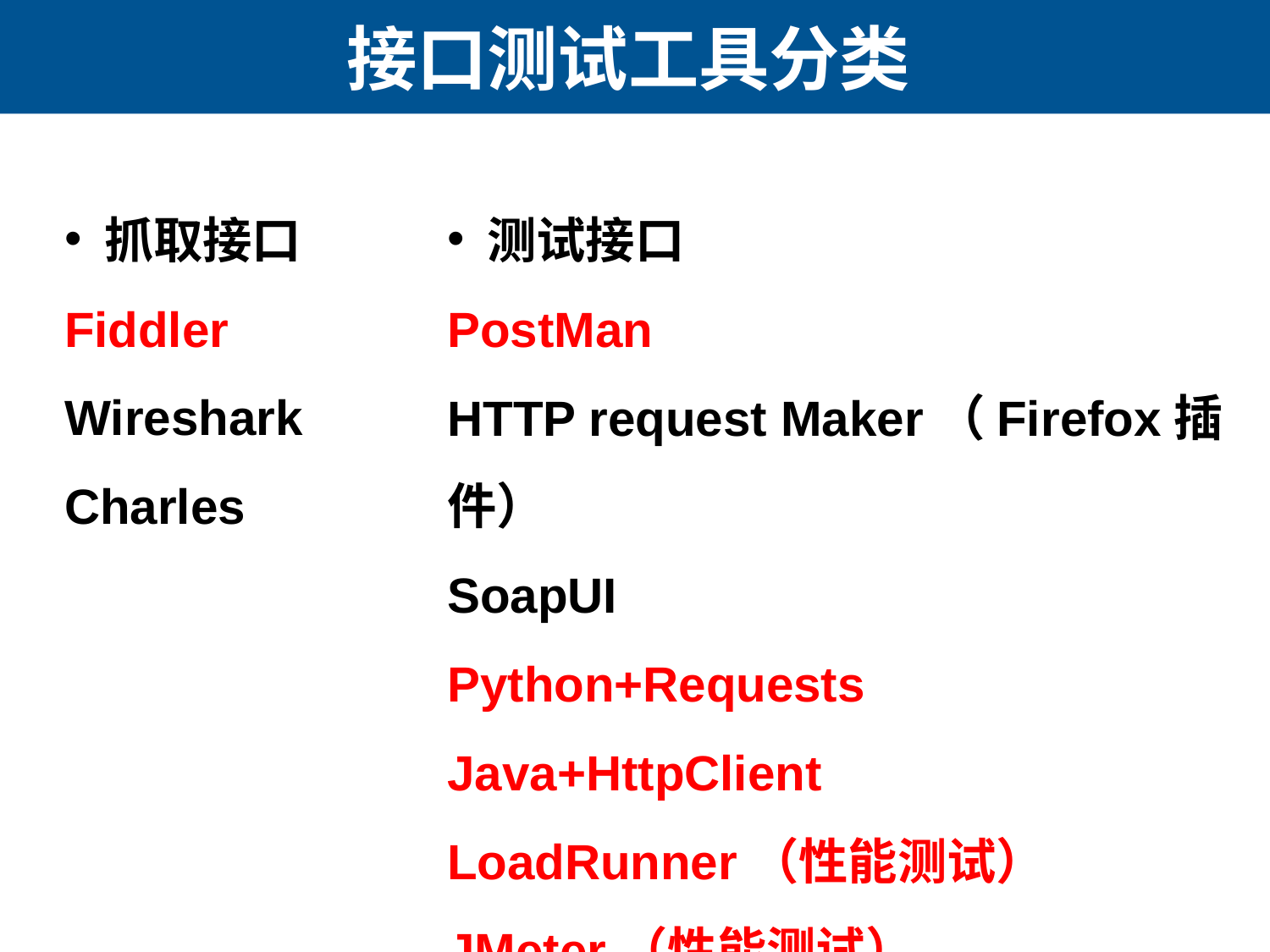

# 接口测试工具分类
抓取接口
Fiddler
Wireshark
Charles
测试接口
PostMan
HTTP request Maker（Firefox插件）
SoapUI
Python+Requests
Java+HttpClient
LoadRunner（性能测试）
JMeter（性能测试）